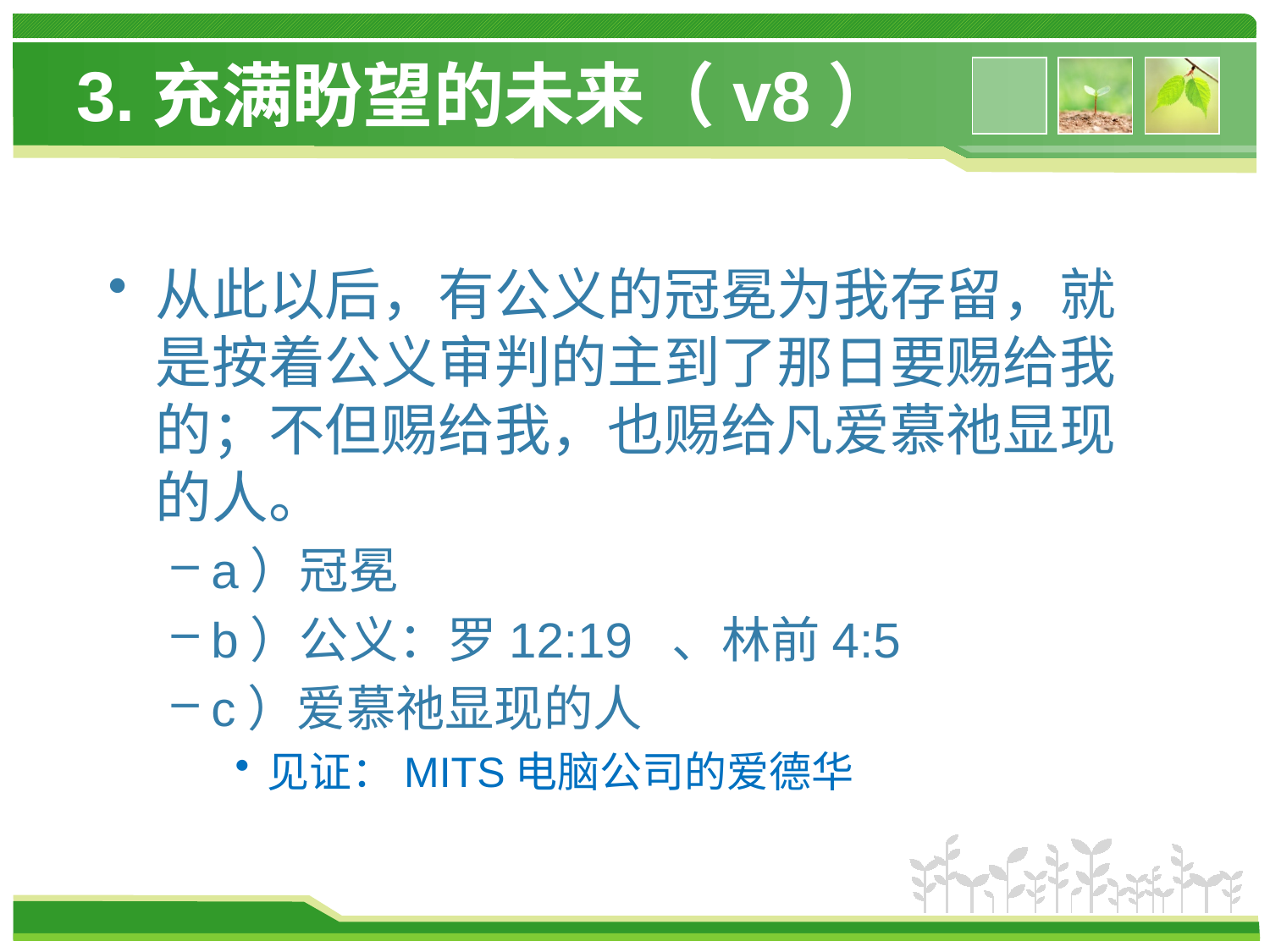

# 3.充满盼望的未来（v8）
从此以后，有公义的冠冕为我存留，就是按着公义审判的主到了那日要赐给我的；不但赐给我，也赐给凡爱慕祂显现的人。
a）冠冕
b）公义：罗12:19  、林前4:5
c）爱慕祂显现的人
见证：MITS电脑公司的爱德华